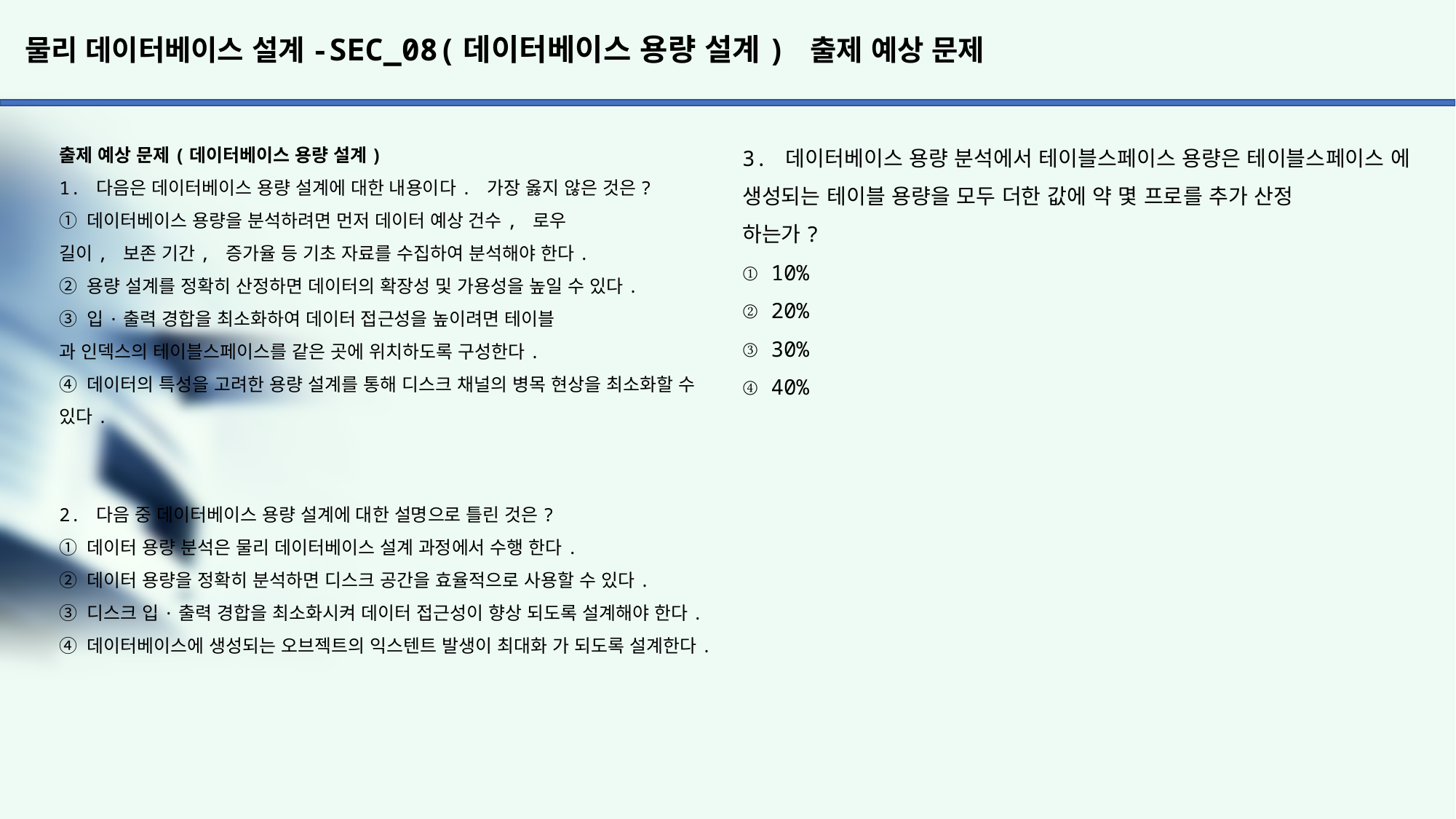

# 물리 데이터베이스 설계-SEC_08(데이터베이스 용량 설계) 출제 예상 문제
3. 데이터베이스 용량 분석에서 테이블스페이스 용량은 테이블스페이스 에 생성되는 테이블 용량을 모두 더한 값에 약 몇 프로를 추가 산정
하는가?
① 10%
② 20%
③ 30%
④ 40%
출제 예상 문제(데이터베이스 용량 설계)
1. 다음은 데이터베이스 용량 설계에 대한 내용이다. 가장 옳지 않은 것은?
① 데이터베이스 용량을 분석하려면 먼저 데이터 예상 건수, 로우
길이, 보존 기간, 증가율 등 기초 자료를 수집하여 분석해야 한다.
② 용량 설계를 정확히 산정하면 데이터의 확장성 및 가용성을 높일 수 있다.
③ 입·출력 경합을 최소화하여 데이터 접근성을 높이려면 테이블
과 인덱스의 테이블스페이스를 같은 곳에 위치하도록 구성한다.
④ 데이터의 특성을 고려한 용량 설계를 통해 디스크 채널의 병목 현상을 최소화할 수 있다.

2. 다음 중 데이터베이스 용량 설계에 대한 설명으로 틀린 것은?
① 데이터 용량 분석은 물리 데이터베이스 설계 과정에서 수행 한다.
② 데이터 용량을 정확히 분석하면 디스크 공간을 효율적으로 사용할 수 있다.
③ 디스크 입·출력 경합을 최소화시켜 데이터 접근성이 향상 되도록 설계해야 한다.
④ 데이터베이스에 생성되는 오브젝트의 익스텐트 발생이 최대화 가 되도록 설계한다.